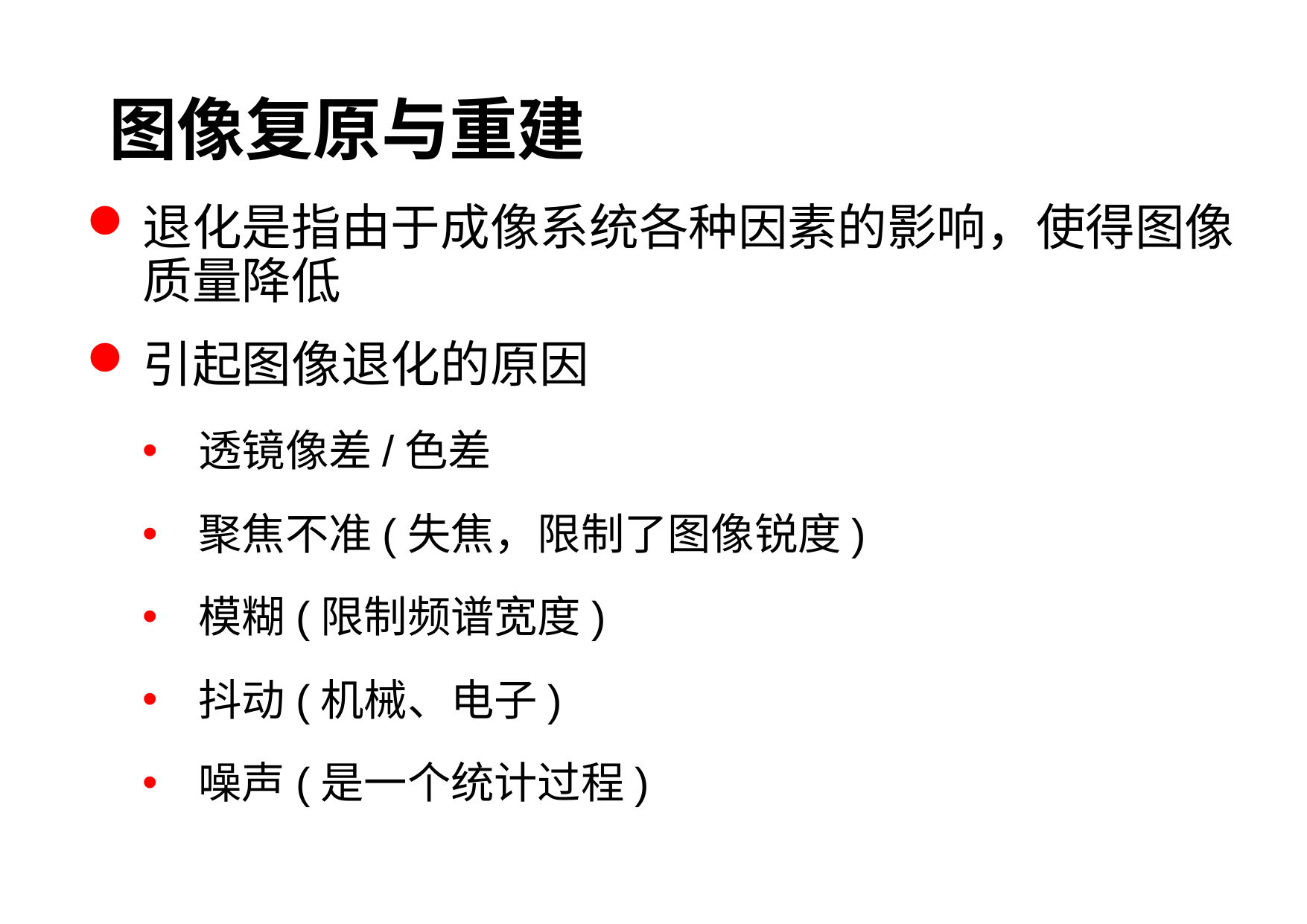

图像复原与重建
退化是指由于成像系统各种因素的影响，使得图像质量降低
引起图像退化的原因
透镜像差/色差
聚焦不准(失焦，限制了图像锐度)
模糊(限制频谱宽度)
抖动(机械、电子)
噪声(是一个统计过程)